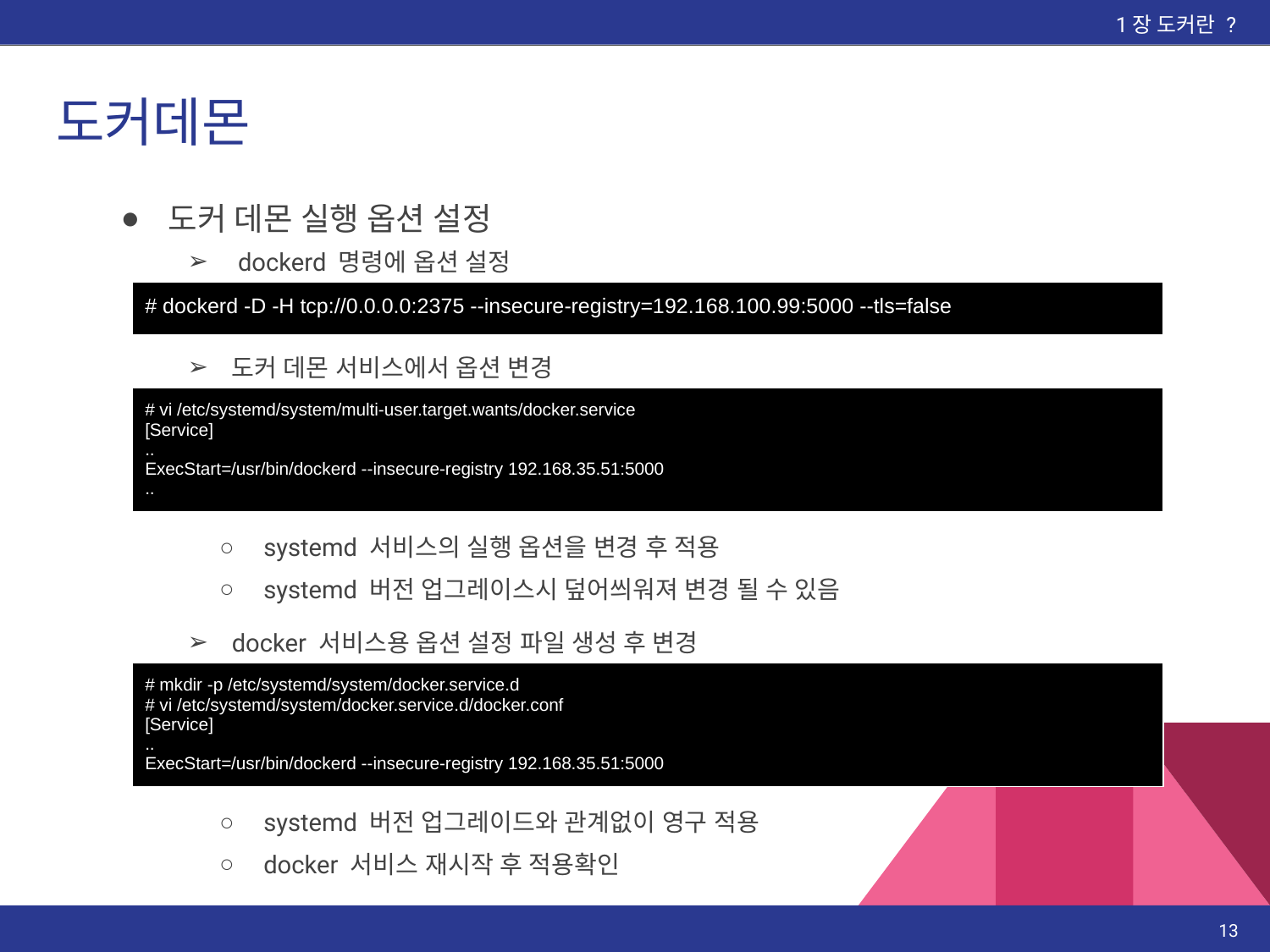

1장 도커란 ?

# 도커데몬
도커 데몬 실행 옵션 설정

 dockerd 명령에 옵션 설정
| # dockerd -D -H tcp://0.0.0.0:2375 --insecure-registry=192.168.100.99:5000 --tls=false |
| --- |
도커 데몬 서비스에서 옵션 변경
| # vi /etc/systemd/system/multi-user.target.wants/docker.service [Service] .. ExecStart=/usr/bin/dockerd --insecure-registry 192.168.35.51:5000 .. |
| --- |
systemd 서비스의 실행 옵션을 변경 후 적용
systemd 버전 업그레이스시 덮어씌워져 변경 될 수 있음
docker 서비스용 옵션 설정 파일 생성 후 변경
| # mkdir -p /etc/systemd/system/docker.service.d # vi /etc/systemd/system/docker.service.d/docker.conf [Service] .. ExecStart=/usr/bin/dockerd --insecure-registry 192.168.35.51:5000 |
| --- |
systemd 버전 업그레이드와 관계없이 영구 적용
docker 서비스 재시작 후 적용확인
13